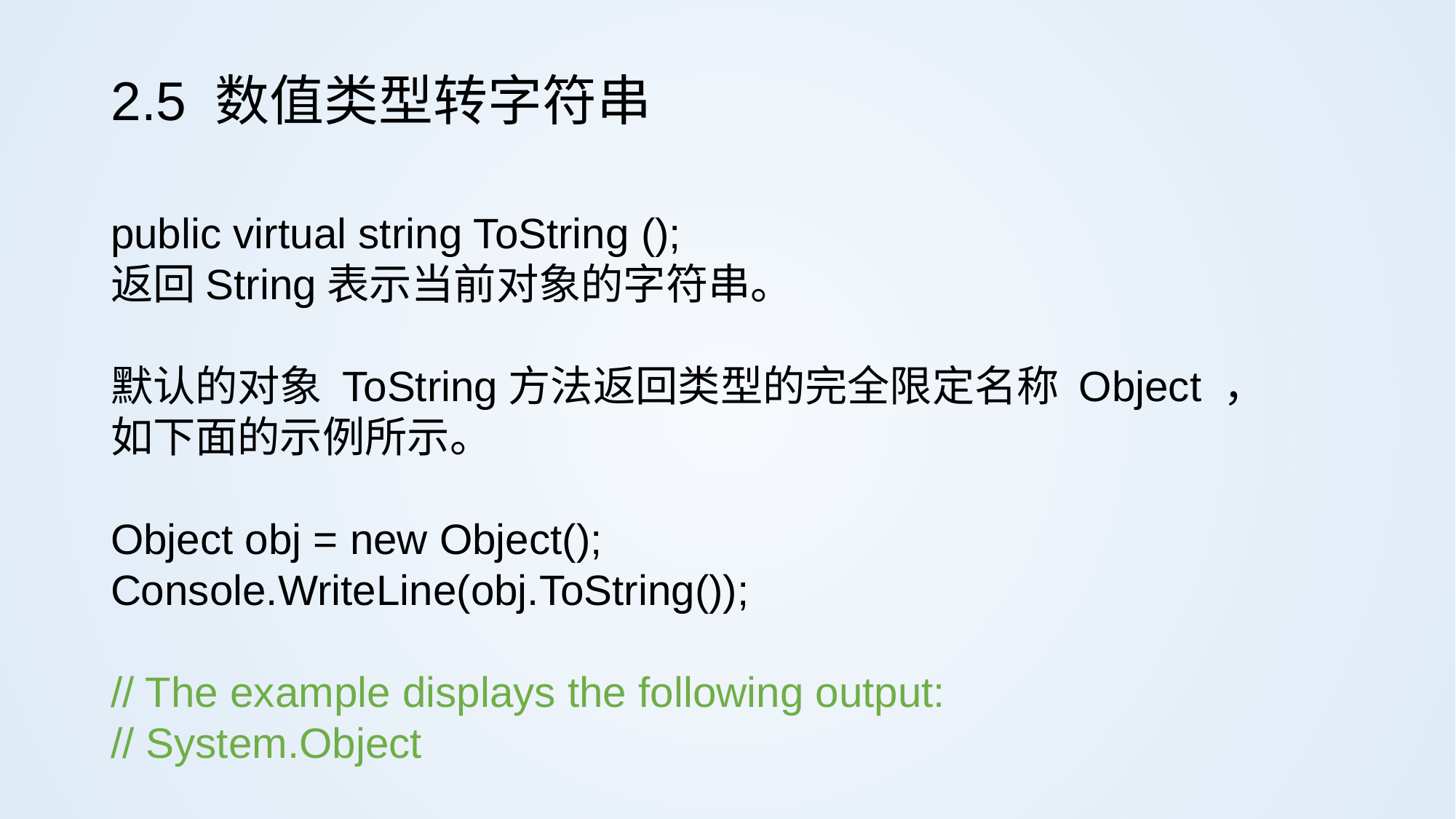

# 2.5 数值类型转字符串
public virtual string ToString ();
返回String表示当前对象的字符串。

默认的对象 ToString方法返回类型的完全限定名称 Object ，
如下面的示例所示。

Object obj = new Object();
Console.WriteLine(obj.ToString());

// The example displays the following output:
// System.Object